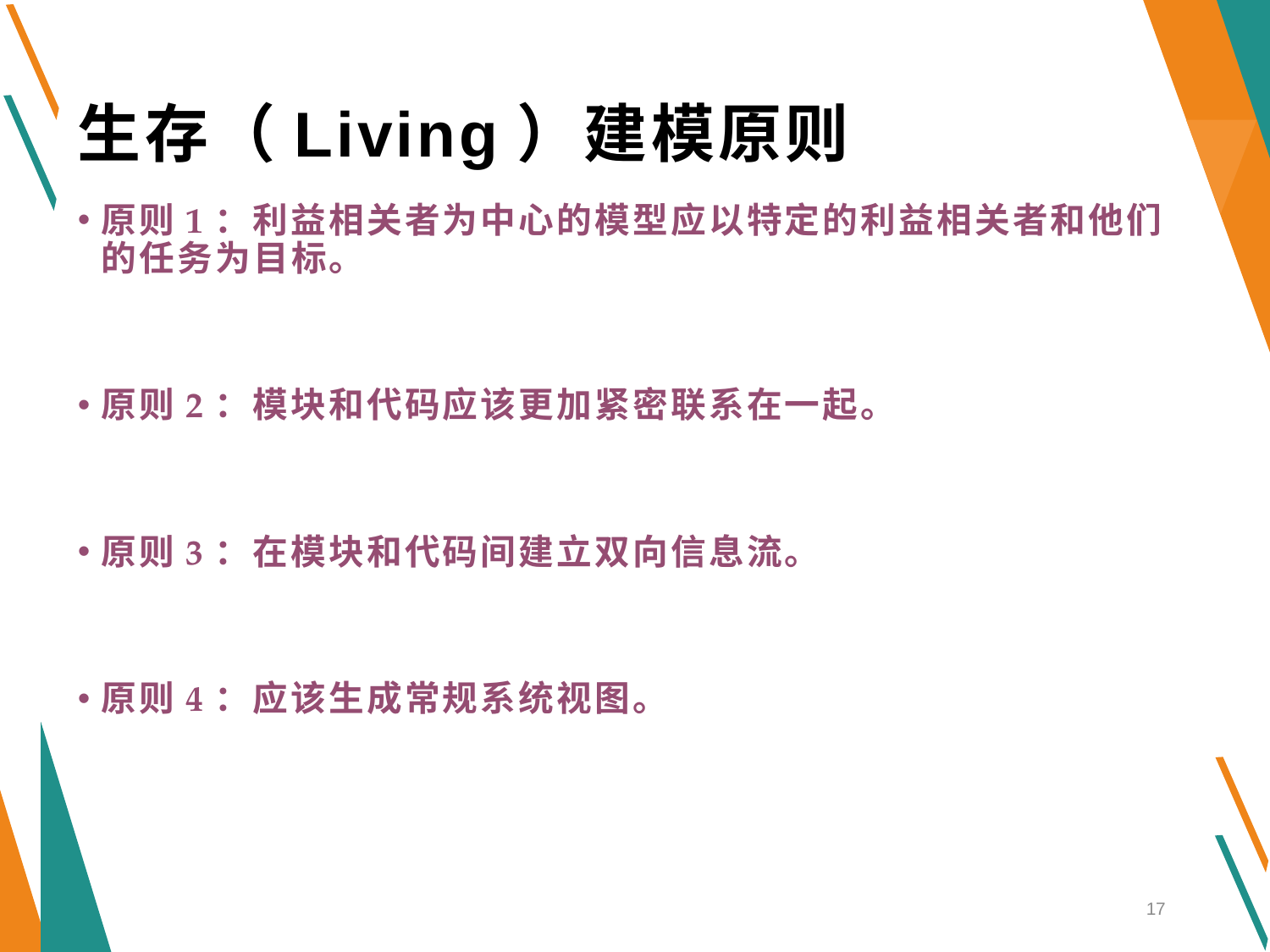

# 生存（Living）建模原则
原则1：利益相关者为中心的模型应以特定的利益相关者和他们的任务为目标。

原则2：模块和代码应该更加紧密联系在一起。

原则3：在模块和代码间建立双向信息流。

原则4：应该生成常规系统视图。

17